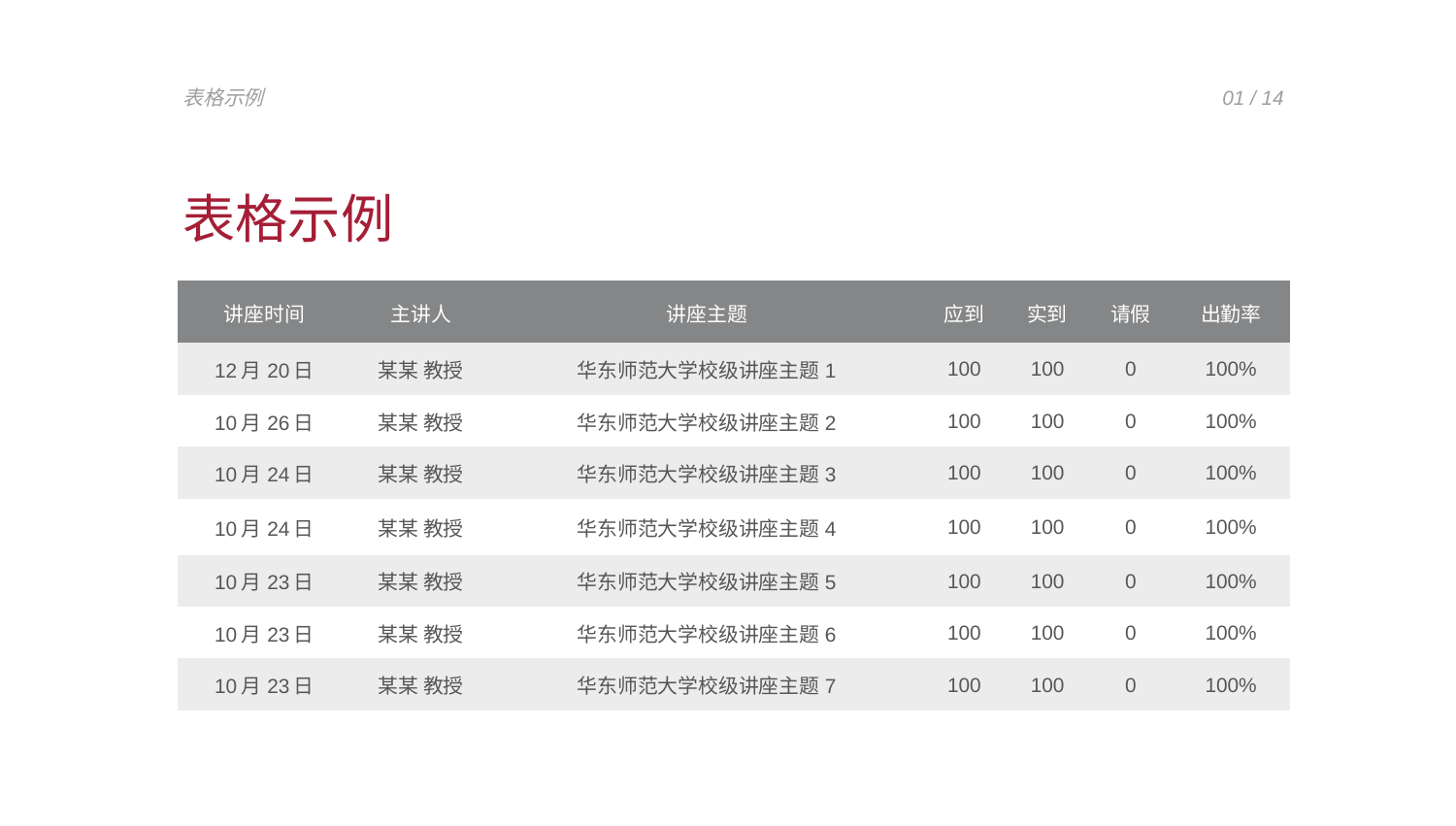

表格示例
01 / 14
表格示例
| 讲座时间 | 主讲人 | 讲座主题 | 应到 | 实到 | 请假 | 出勤率 |
| --- | --- | --- | --- | --- | --- | --- |
| 12月20日 | 某某 教授 | 华东师范大学校级讲座主题1 | 100 | 100 | 0 | 100% |
| 10月26日 | 某某 教授 | 华东师范大学校级讲座主题2 | 100 | 100 | 0 | 100% |
| 10月24日 | 某某 教授 | 华东师范大学校级讲座主题3 | 100 | 100 | 0 | 100% |
| 10月24日 | 某某 教授 | 华东师范大学校级讲座主题4 | 100 | 100 | 0 | 100% |
| 10月23日 | 某某 教授 | 华东师范大学校级讲座主题5 | 100 | 100 | 0 | 100% |
| 10月23日 | 某某 教授 | 华东师范大学校级讲座主题6 | 100 | 100 | 0 | 100% |
| 10月23日 | 某某 教授 | 华东师范大学校级讲座主题7 | 100 | 100 | 0 | 100% |